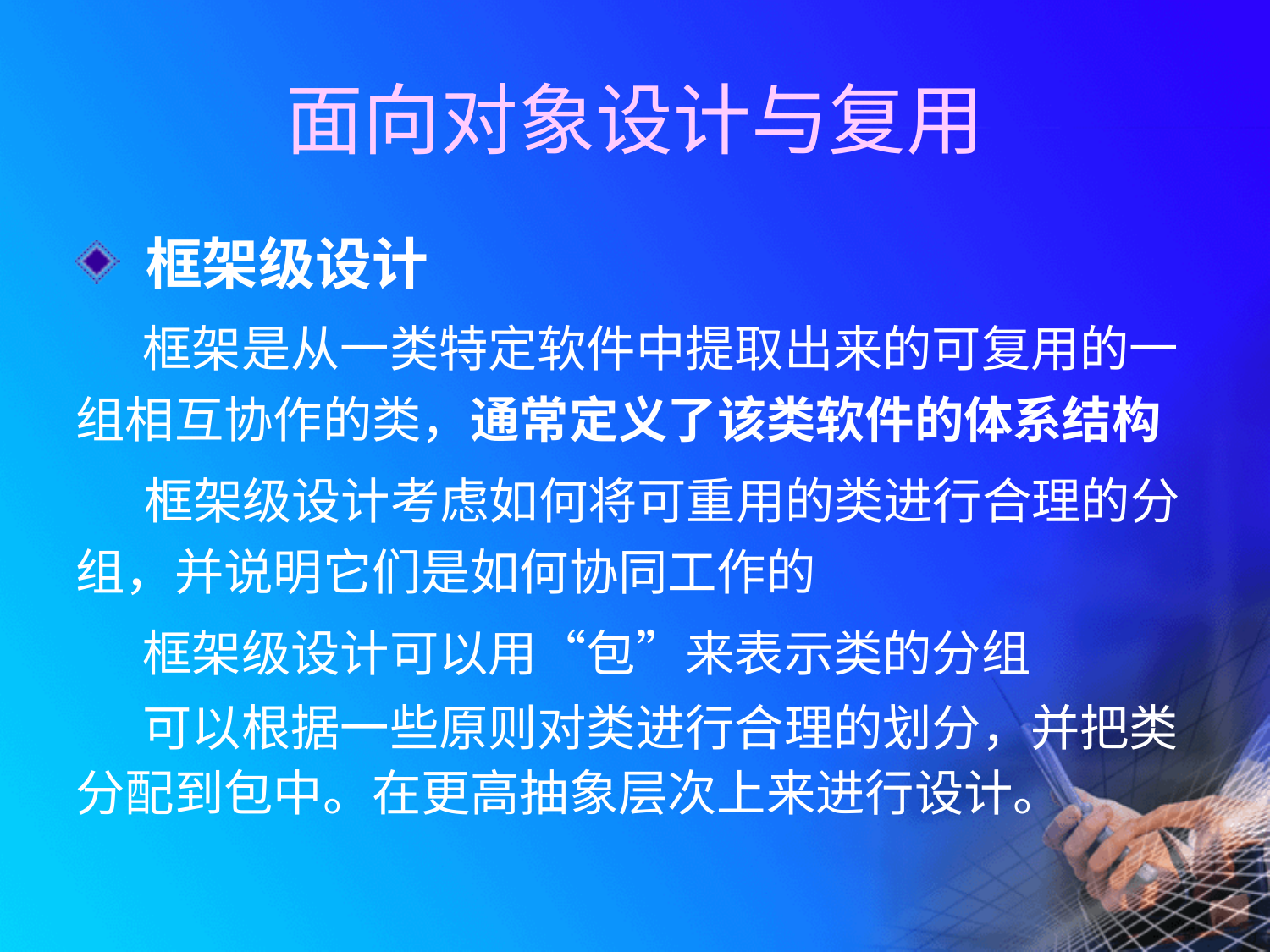

# 面向对象设计与复用
 框架级设计
     框架是从一类特定软件中提取出来的可复用的一组相互协作的类，通常定义了该类软件的体系结构
     框架级设计考虑如何将可重用的类进行合理的分组，并说明它们是如何协同工作的
     框架级设计可以用“包”来表示类的分组
     可以根据一些原则对类进行合理的划分，并把类分配到包中。在更高抽象层次上来进行设计。